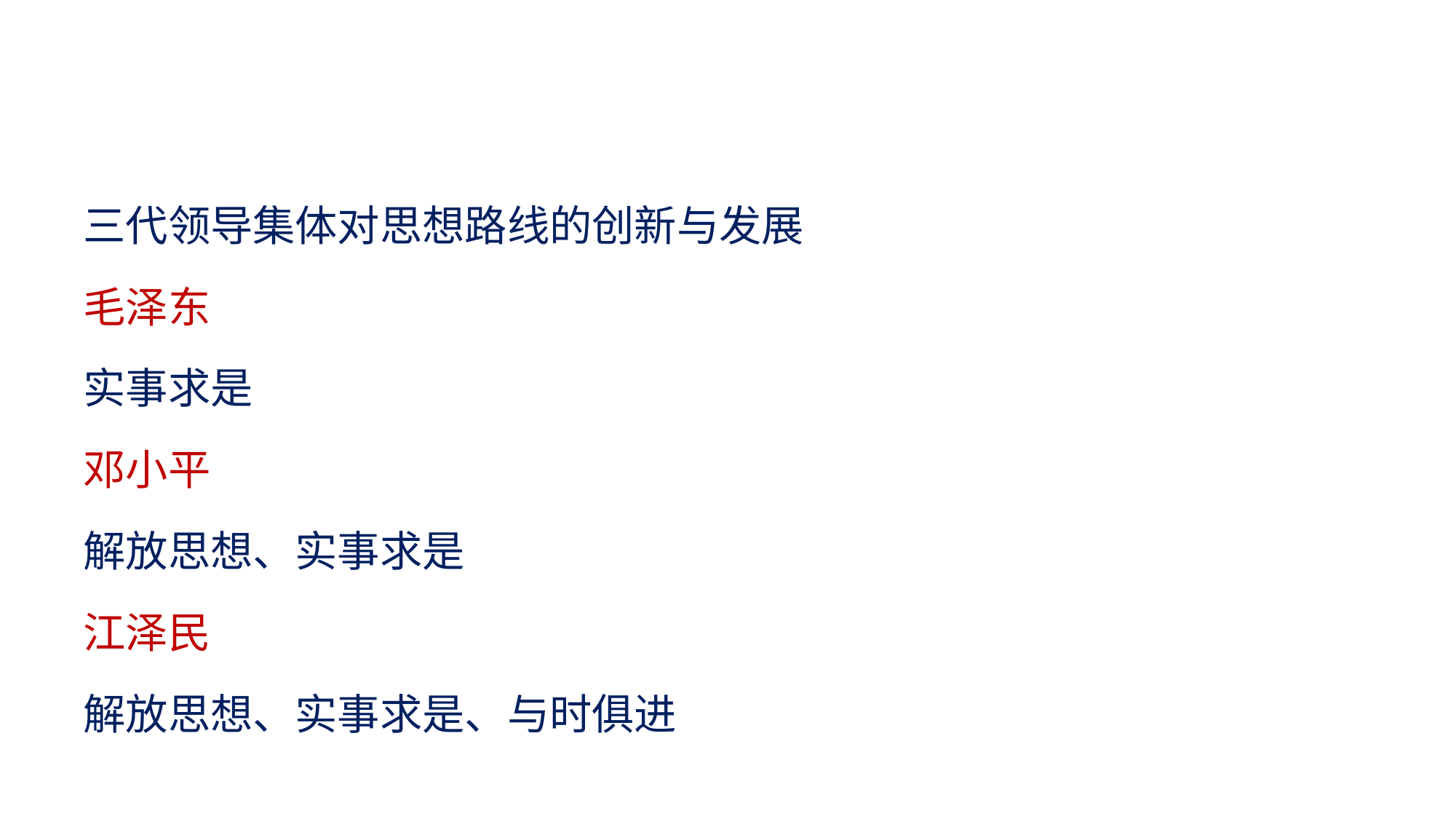

#
三代领导集体对思想路线的创新与发展
毛泽东
实事求是
邓小平
解放思想、实事求是
江泽民
解放思想、实事求是、与时俱进